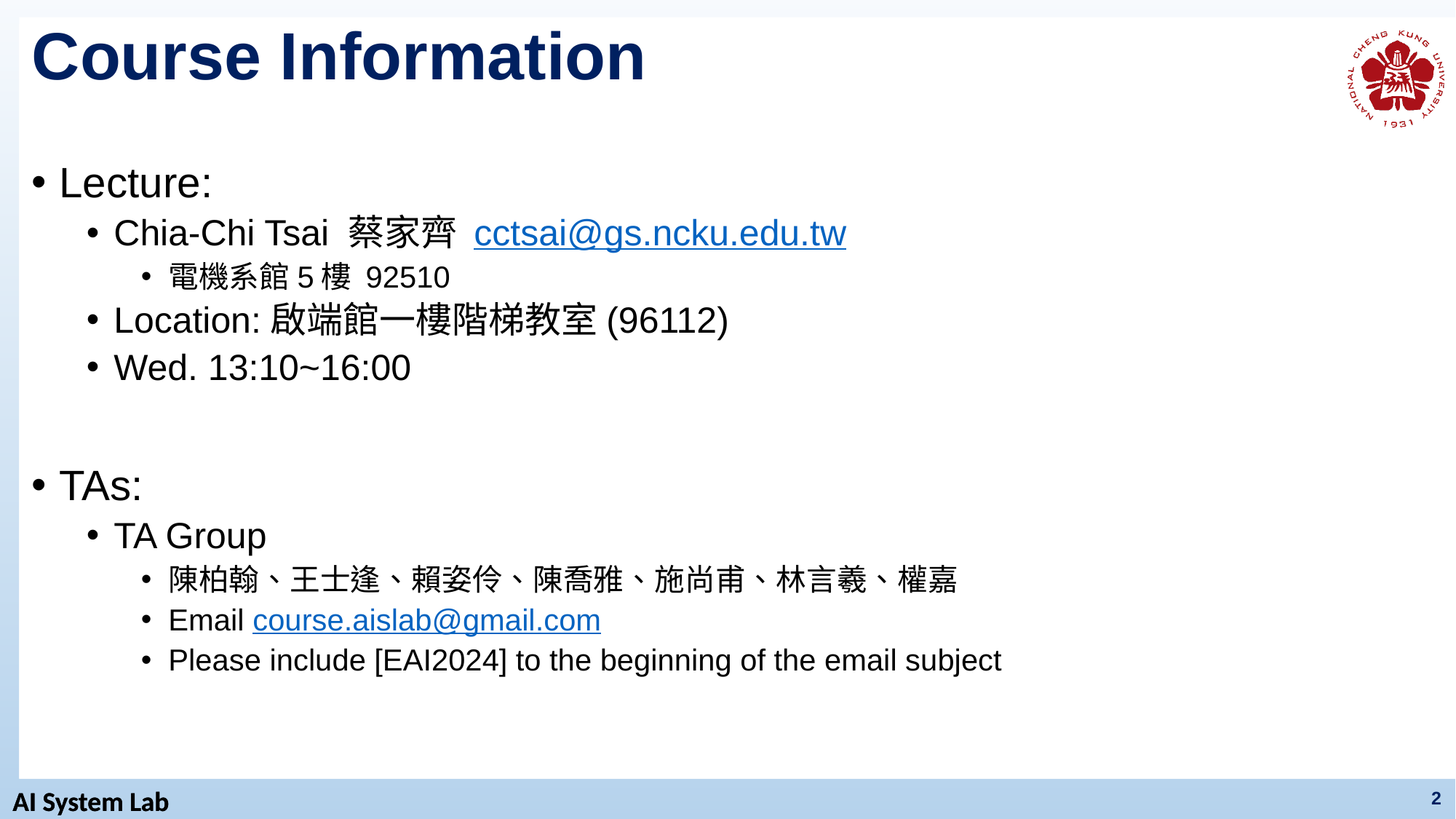

# Course Information
Lecture:
Chia-Chi Tsai 蔡家齊 cctsai@gs.ncku.edu.tw
電機系館5樓 92510
Location:啟端館一樓階梯教室(96112)
Wed. 13:10~16:00

TAs:
TA Group
陳柏翰、王士逢、賴姿伶、陳喬雅、施尚甫、林言羲、權嘉
Email course.aislab@gmail.com
Please include [EAI2024] to the beginning of the email subject
2